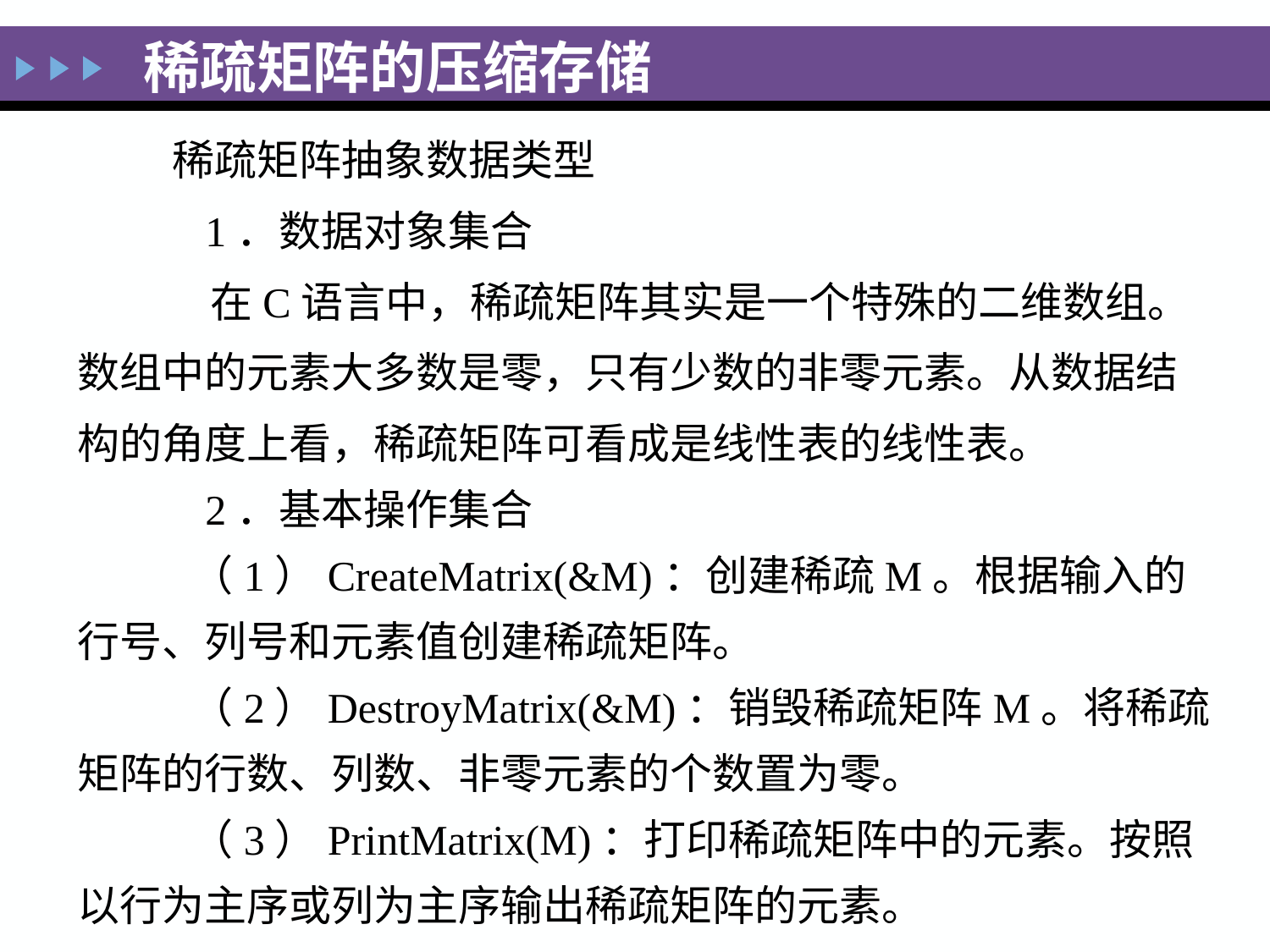

稀疏矩阵的压缩存储
 稀疏矩阵抽象数据类型
     1．数据对象集合
     在C语言中，稀疏矩阵其实是一个特殊的二维数组。数组中的元素大多数是零，只有少数的非零元素。从数据结构的角度上看，稀疏矩阵可看成是线性表的线性表。
     2．基本操作集合
   （1）CreateMatrix(&M)：创建稀疏M。根据输入的行号、列号和元素值创建稀疏矩阵。
   （2）DestroyMatrix(&M)：销毁稀疏矩阵M。将稀疏矩阵的行数、列数、非零元素的个数置为零。
   （3）PrintMatrix(M)：打印稀疏矩阵中的元素。按照以行为主序或列为主序输出稀疏矩阵的元素。